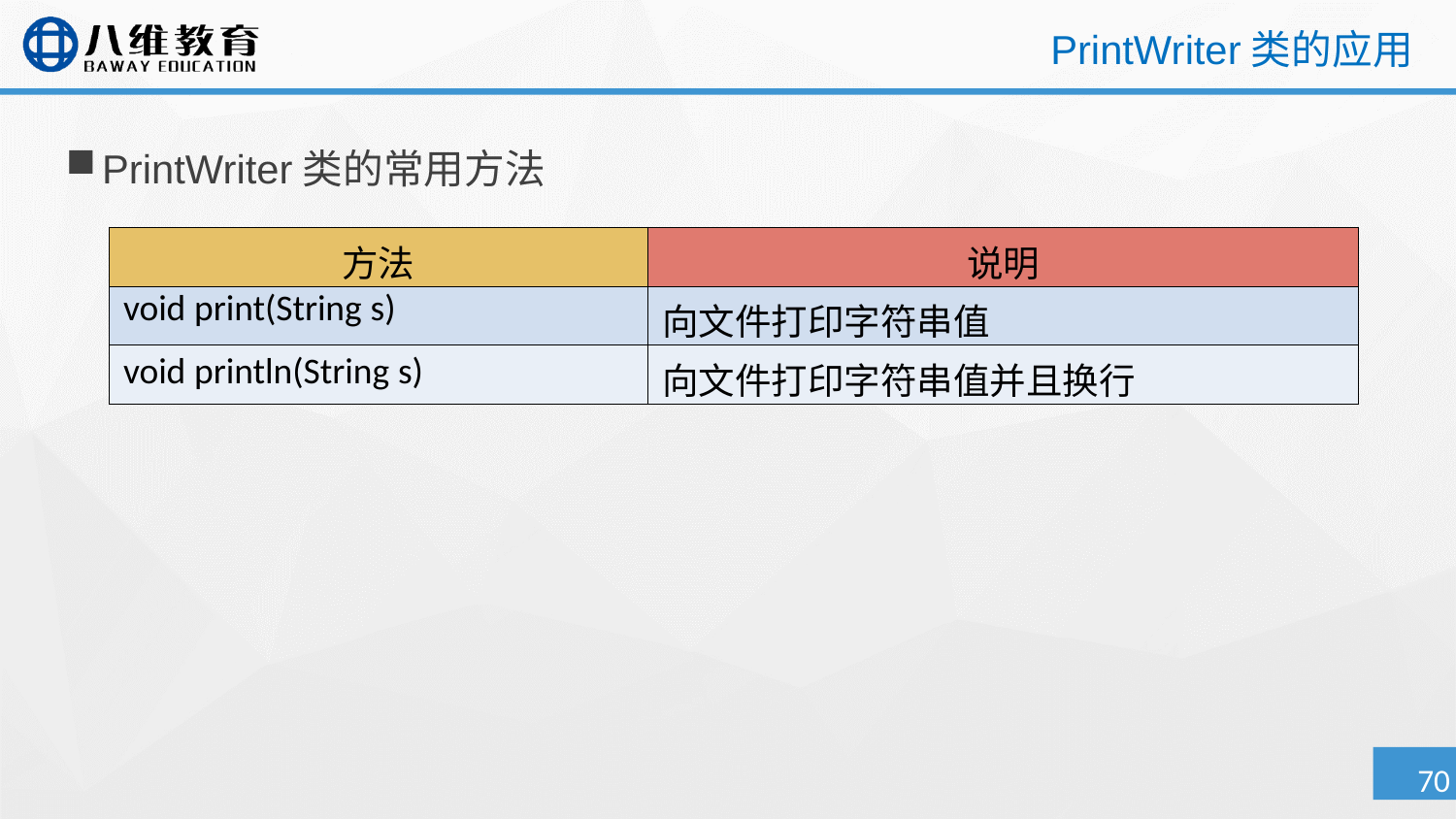

# PrintWriter类的应用
PrintWriter类的常用方法
| 方法 | 说明 |
| --- | --- |
| void print(String s) | 向文件打印字符串值 |
| void println(String s) | 向文件打印字符串值并且换行 |